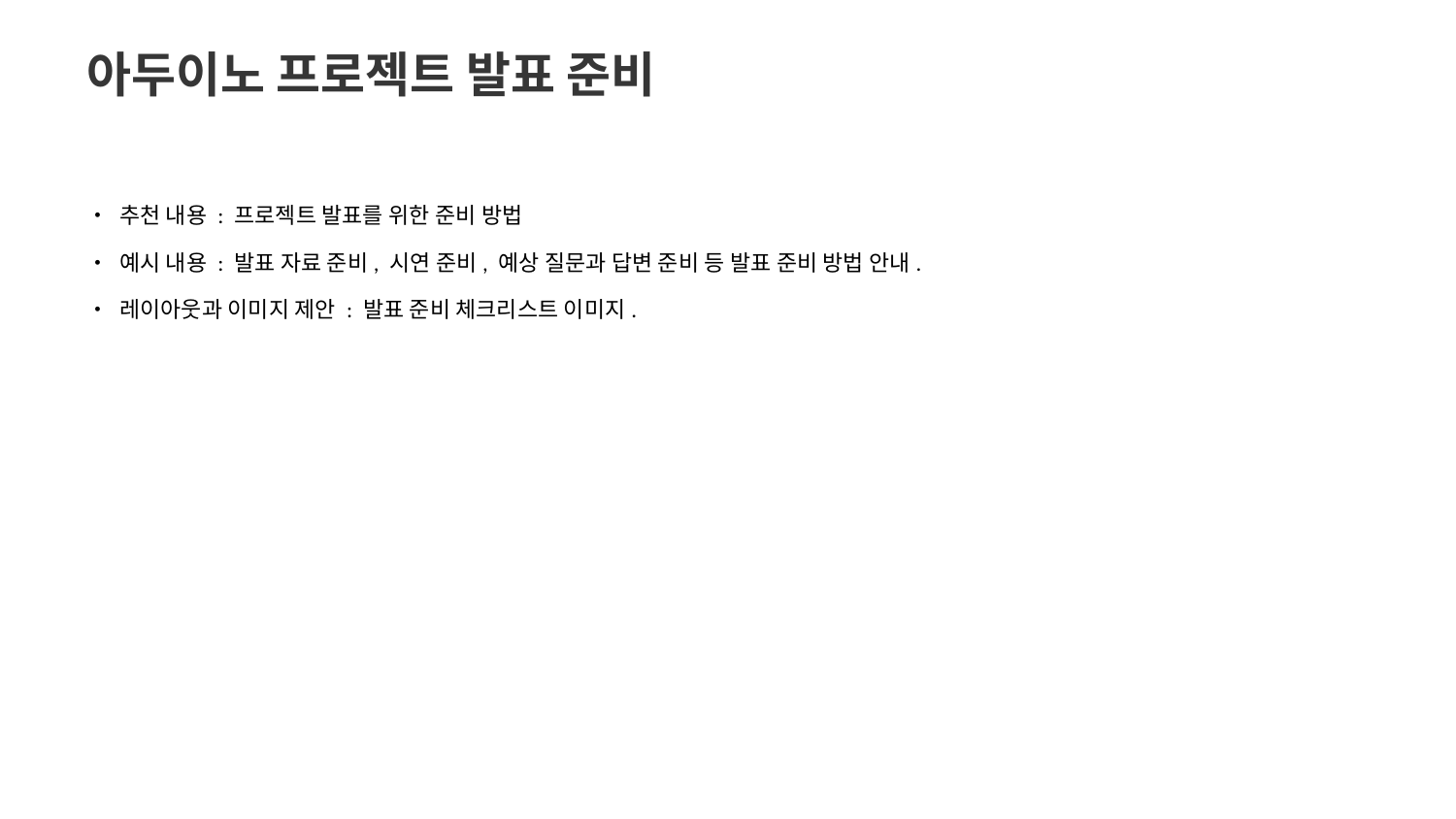

아두이노 프로젝트 발표 준비
• 추천 내용 : 프로젝트 발표를 위한 준비 방법
• 예시 내용 : 발표 자료 준비, 시연 준비, 예상 질문과 답변 준비 등 발표 준비 방법 안내.
• 레이아웃과 이미지 제안 : 발표 준비 체크리스트 이미지.